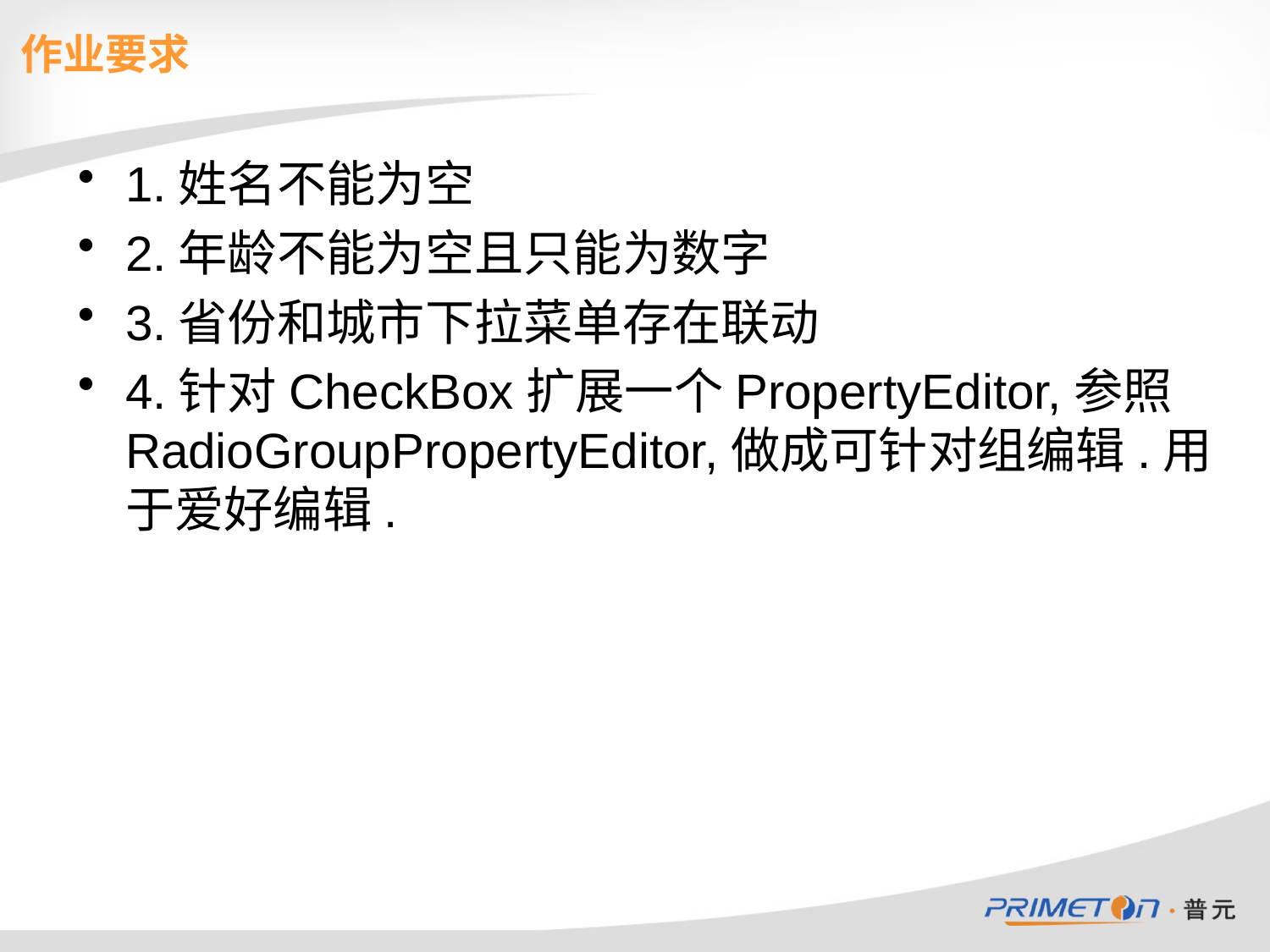

作业要求
1.姓名不能为空
2.年龄不能为空且只能为数字
3.省份和城市下拉菜单存在联动
4.针对CheckBox扩展一个PropertyEditor,参照RadioGroupPropertyEditor,做成可针对组编辑.用于爱好编辑.